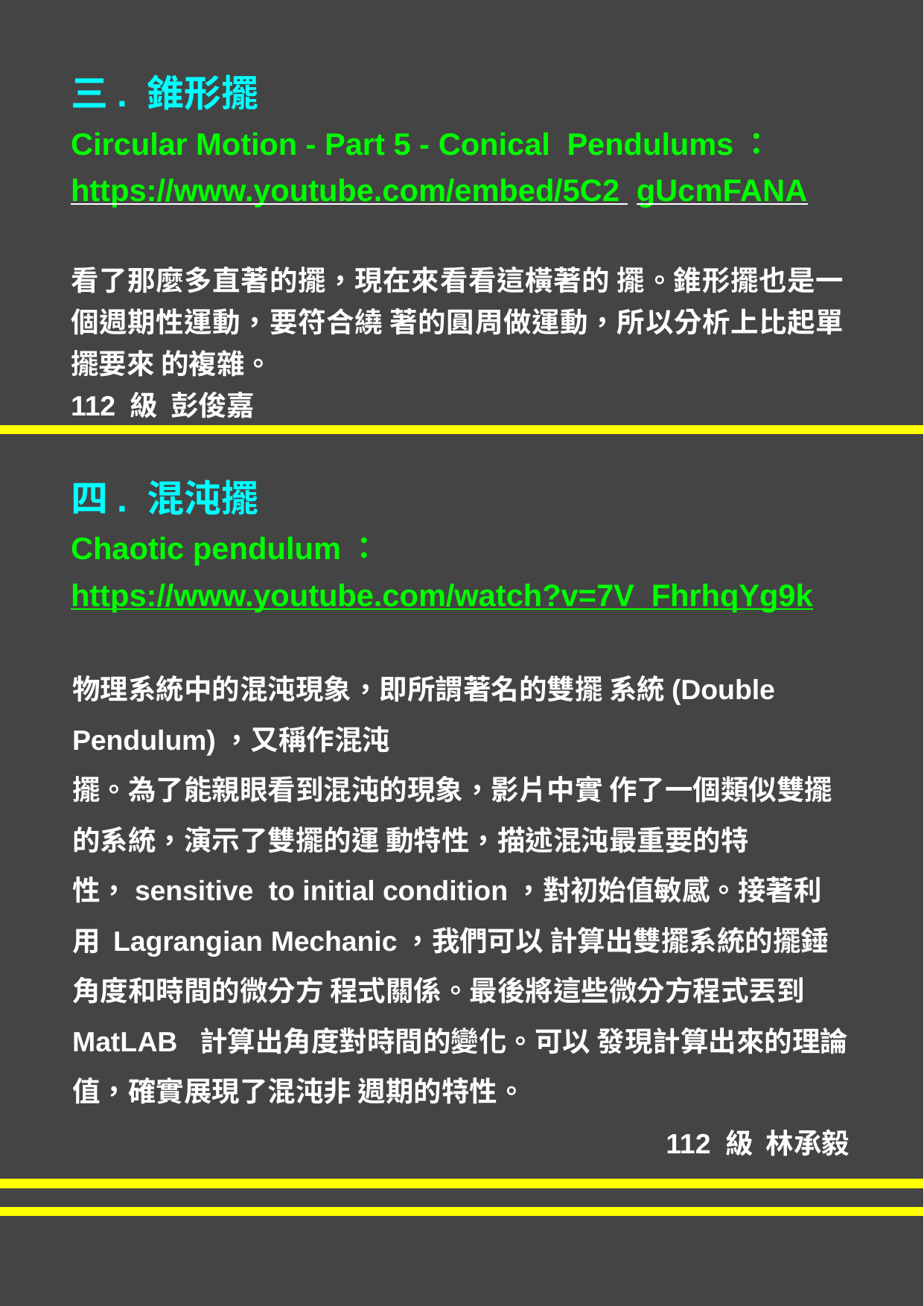

三.	錐形擺
Circular Motion - Part 5 - Conical  Pendulums：  https://www.youtube.com/embed/5C2  gUcmFANA

看了那麼多直著的擺，現在來看看這橫著的 擺。錐形擺也是一個週期性運動，要符合繞 著的圓周做運動，所以分析上比起單擺要來 的複雜。
112 級 彭俊嘉

四.	混沌擺
Chaotic pendulum：  https://www.youtube.com/watch?v=7V  FhrhqYg9k
物理系統中的混沌現象，即所謂著名的雙擺 系統(Double Pendulum)，又稱作混沌
擺。為了能親眼看到混沌的現象，影片中實 作了一個類似雙擺的系統，演示了雙擺的運 動特性，描述混沌最重要的特性，sensitive  to initial condition，對初始值敏感。接著利用 Lagrangian Mechanic，我們可以 計算出雙擺系統的擺錘角度和時間的微分方 程式關係。最後將這些微分方程式丟到 MatLAB 計算出角度對時間的變化。可以 發現計算出來的理論值，確實展現了混沌非 週期的特性。
112 級 林承毅